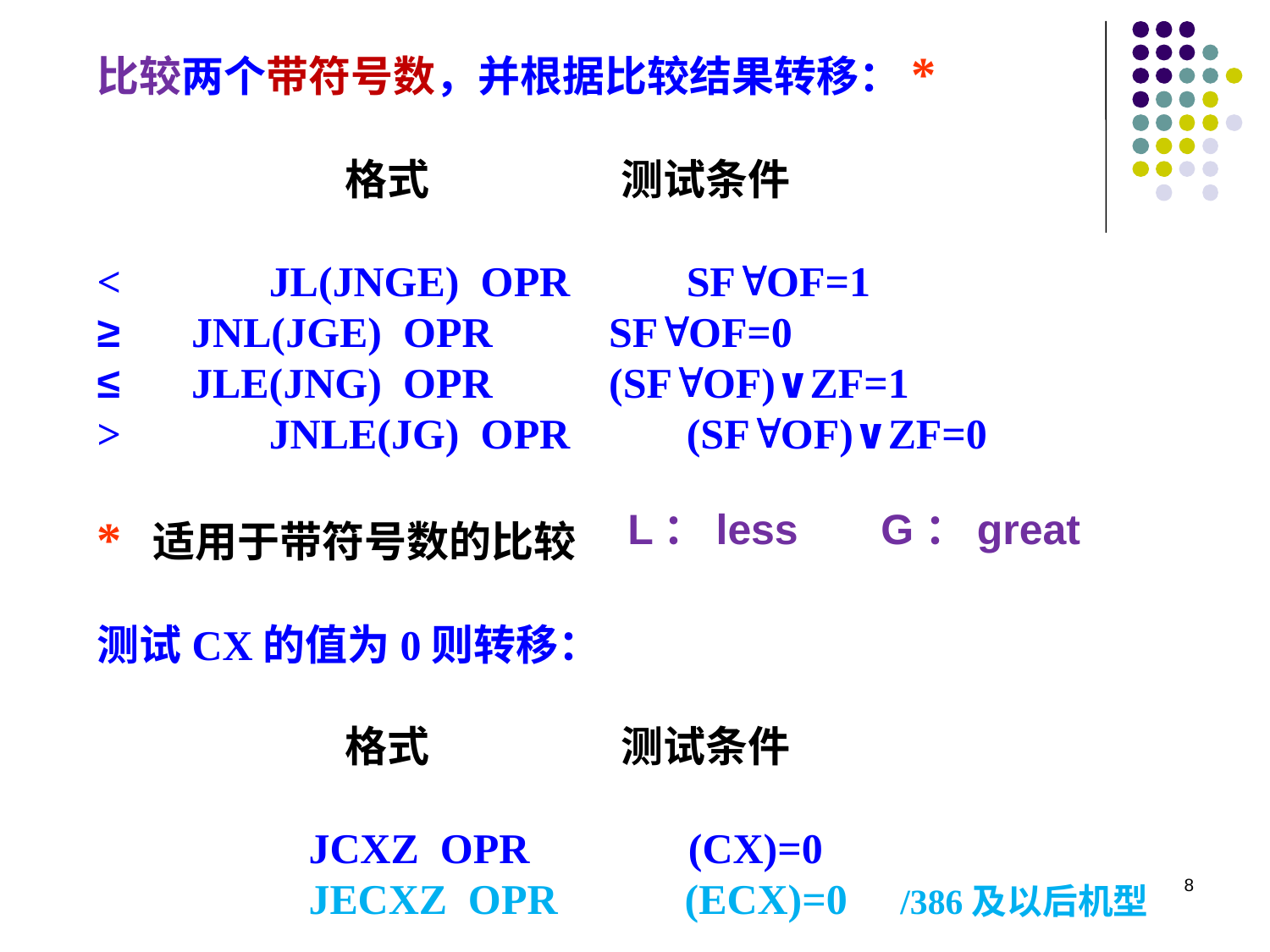

比较两个带符号数，并根据比较结果转移：*

                         格式                    测试条件

<              JL(JNGE)  OPR           SF∀OF=1
≥      JNL(JGE)  OPR           SF∀OF=0
≤      JLE(JNG)  OPR           (SF∀OF)∨ZF=1
>              JNLE(JG)  OPR           (SF∀OF)∨ZF=0

*  适用于带符号数的比较

测试CX的值为0则转移：

                         格式                    测试条件

                    JCXZ  OPR               (CX)=0
                    JECXZ  OPR            (ECX)=0     /386及以后机型
L：less       G：great
8